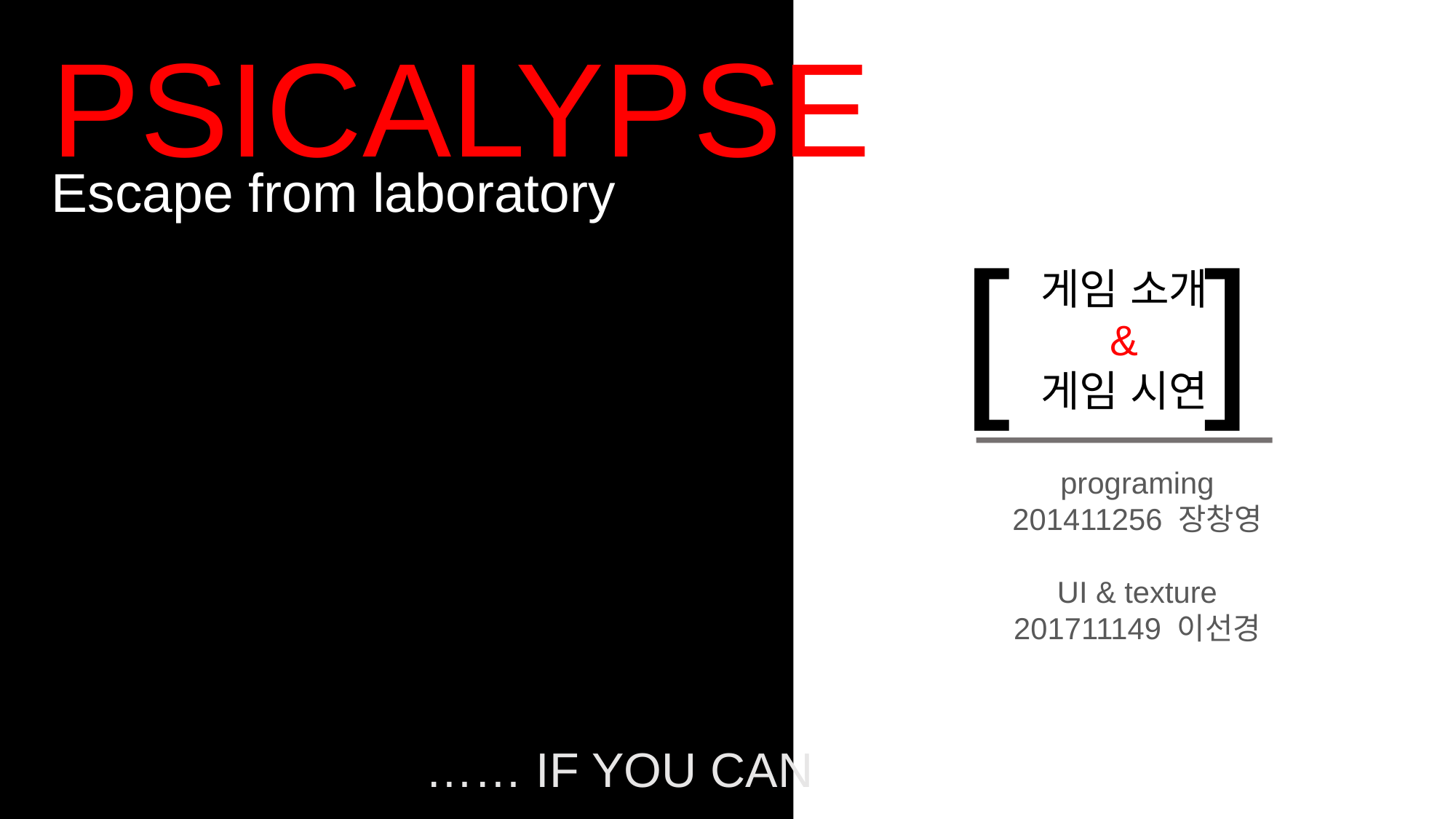

PSICALYPSE
Escape from laboratory
[    ]
게임 소개
&
게임 시연

programing
201411256 장창영

UI & texture
201711149 이선경
…… IF YOU CAN